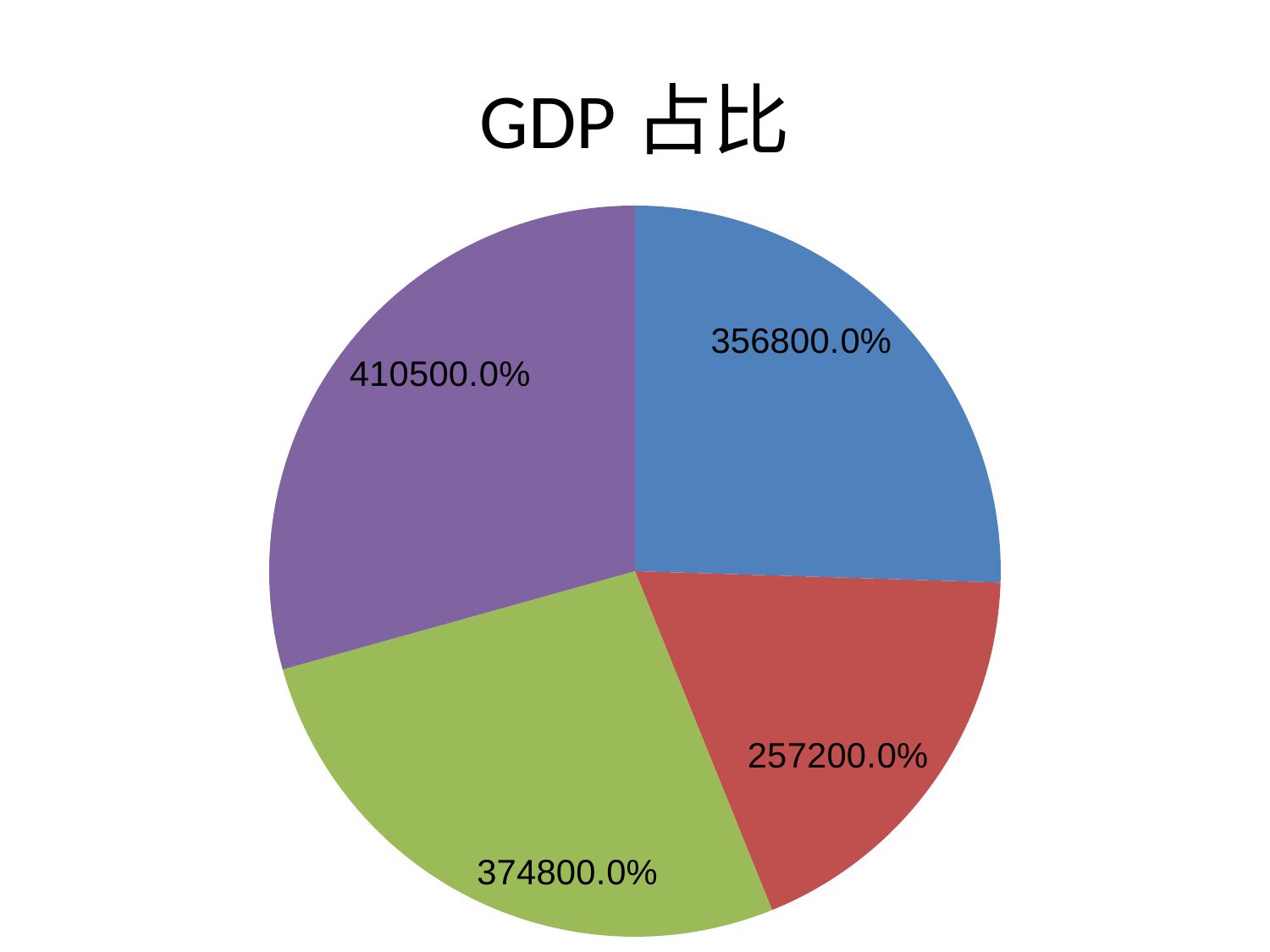

# GDP占比

### Chart

| Category | 上半年 |
|---|---|
| 郑州 | 3568.0 |
| 武汉 | 2572.0 |
| 北京 | 3748.0 |
| 上海 | 4105.0 |